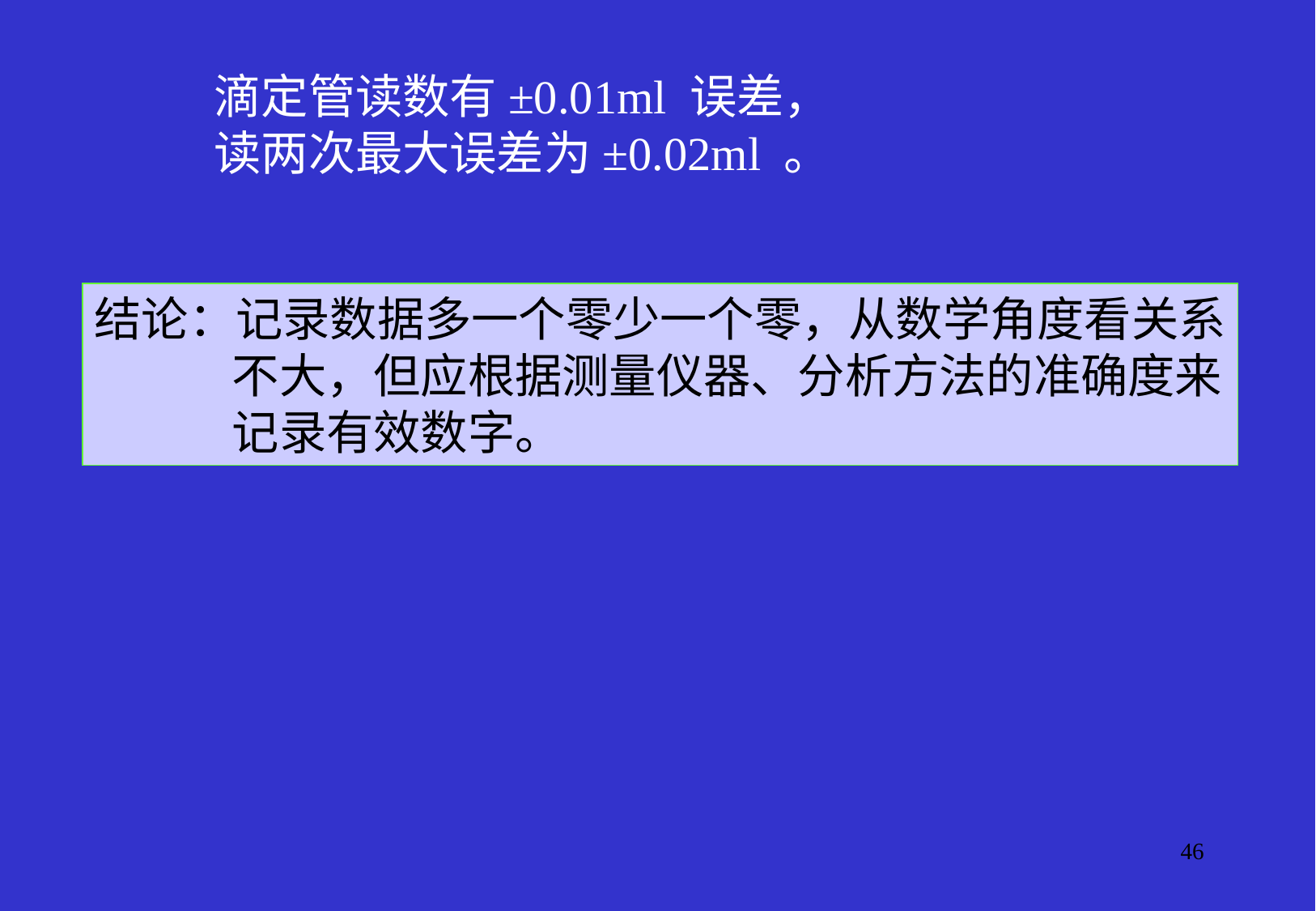

滴定管读数有±0.01ml 误差，
读两次最大误差为±0.02ml 。
结论：记录数据多一个零少一个零，从数学角度看关系
            不大，但应根据测量仪器、分析方法的准确度来
            记录有效数字。
46